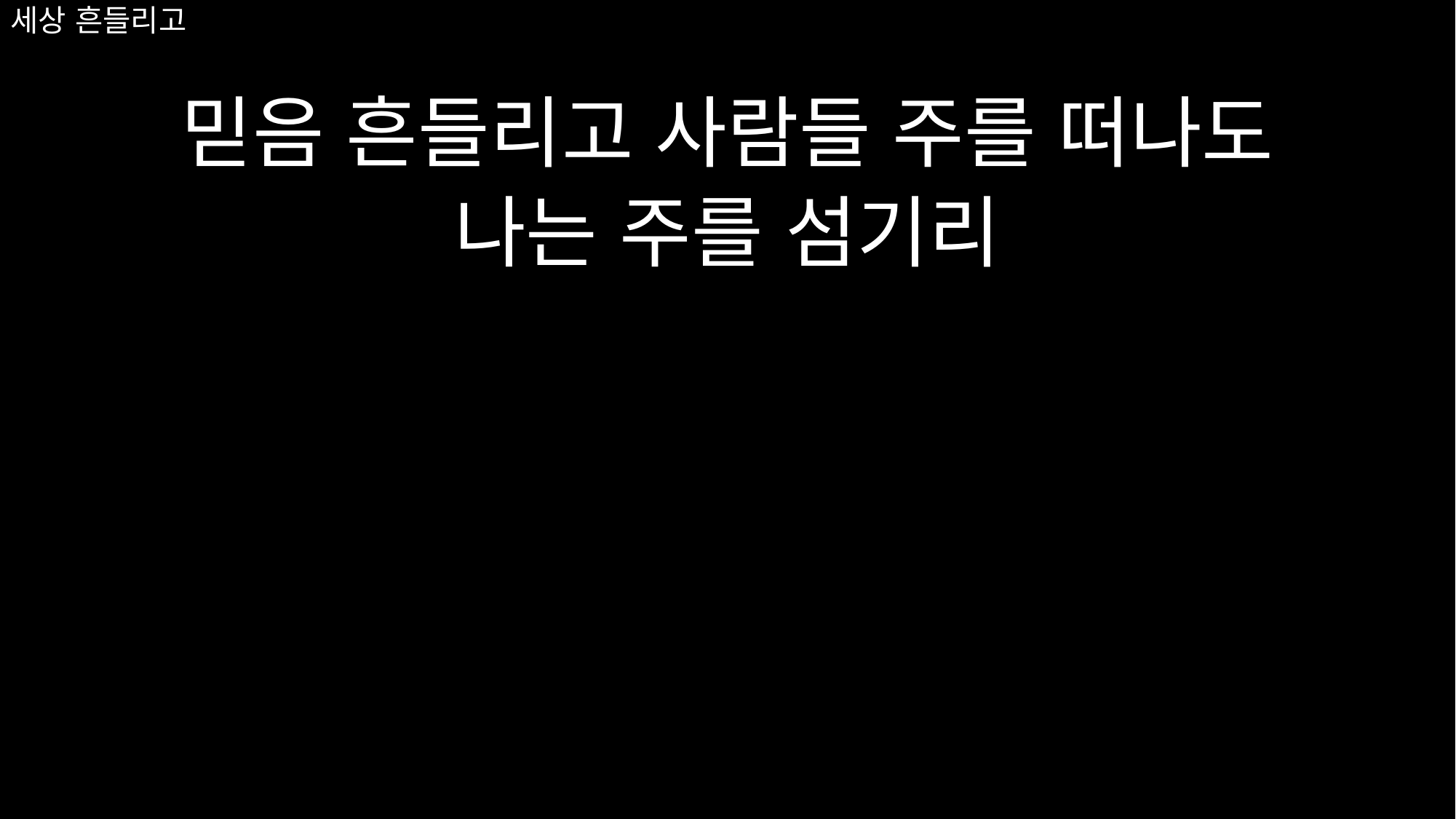

# 세상 흔들리고
믿음 흔들리고 사람들 주를 떠나도
나는 주를 섬기리